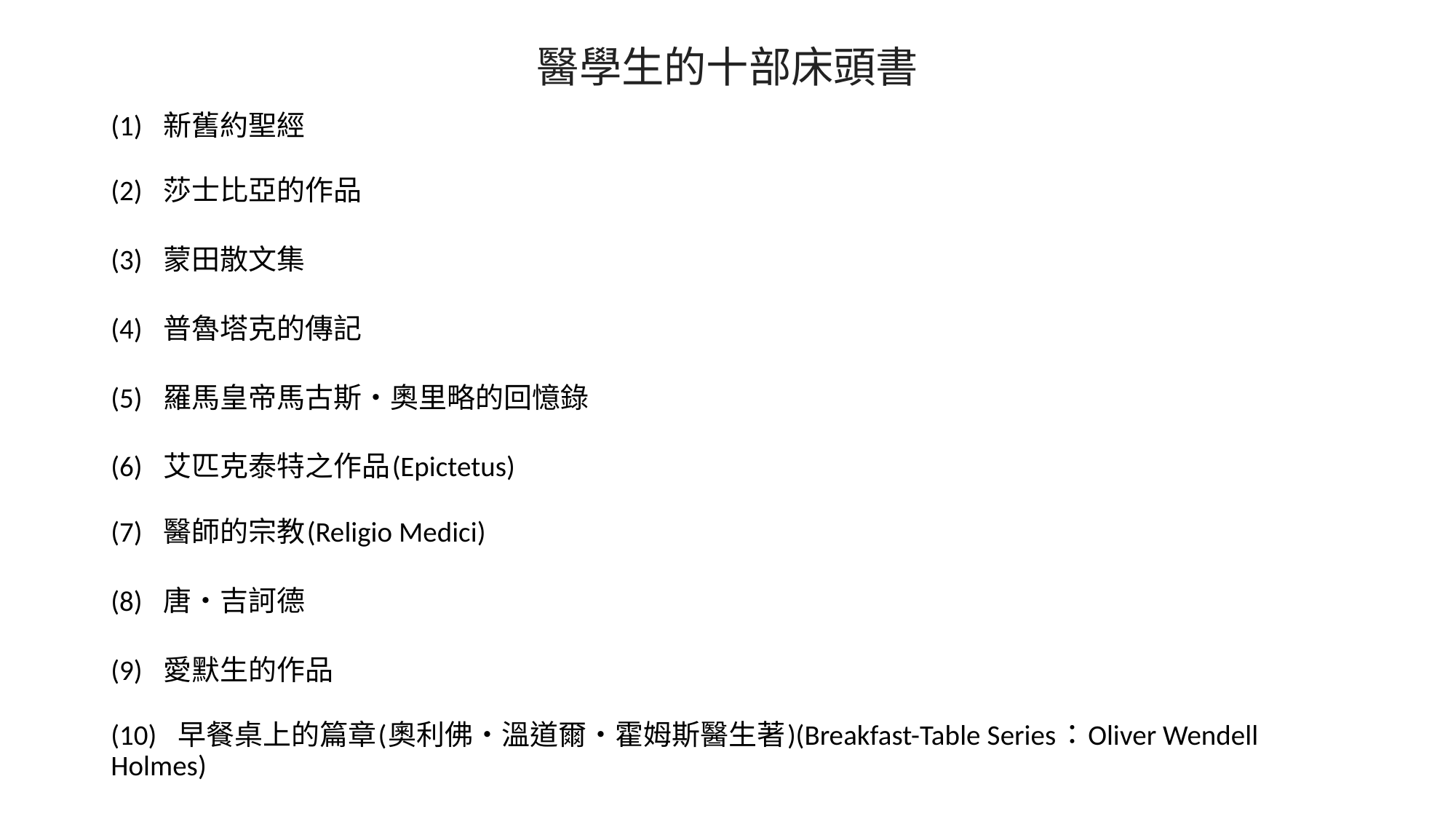

# 醫學生的十部床頭書

(1)   新舊約聖經
(2)   莎士比亞的作品

(3)   蒙田散文集

(4)   普魯塔克的傳記

(5)   羅馬皇帝馬古斯‧奧里略的回憶錄

(6)   艾匹克泰特之作品(Epictetus)
(7)   醫師的宗教(Religio Medici)

(8)   唐‧吉訶德

(9)   愛默生的作品
(10)   早餐桌上的篇章(奧利佛‧溫道爾‧霍姆斯醫生著)(Breakfast-Table Series：Oliver Wendell Holmes)